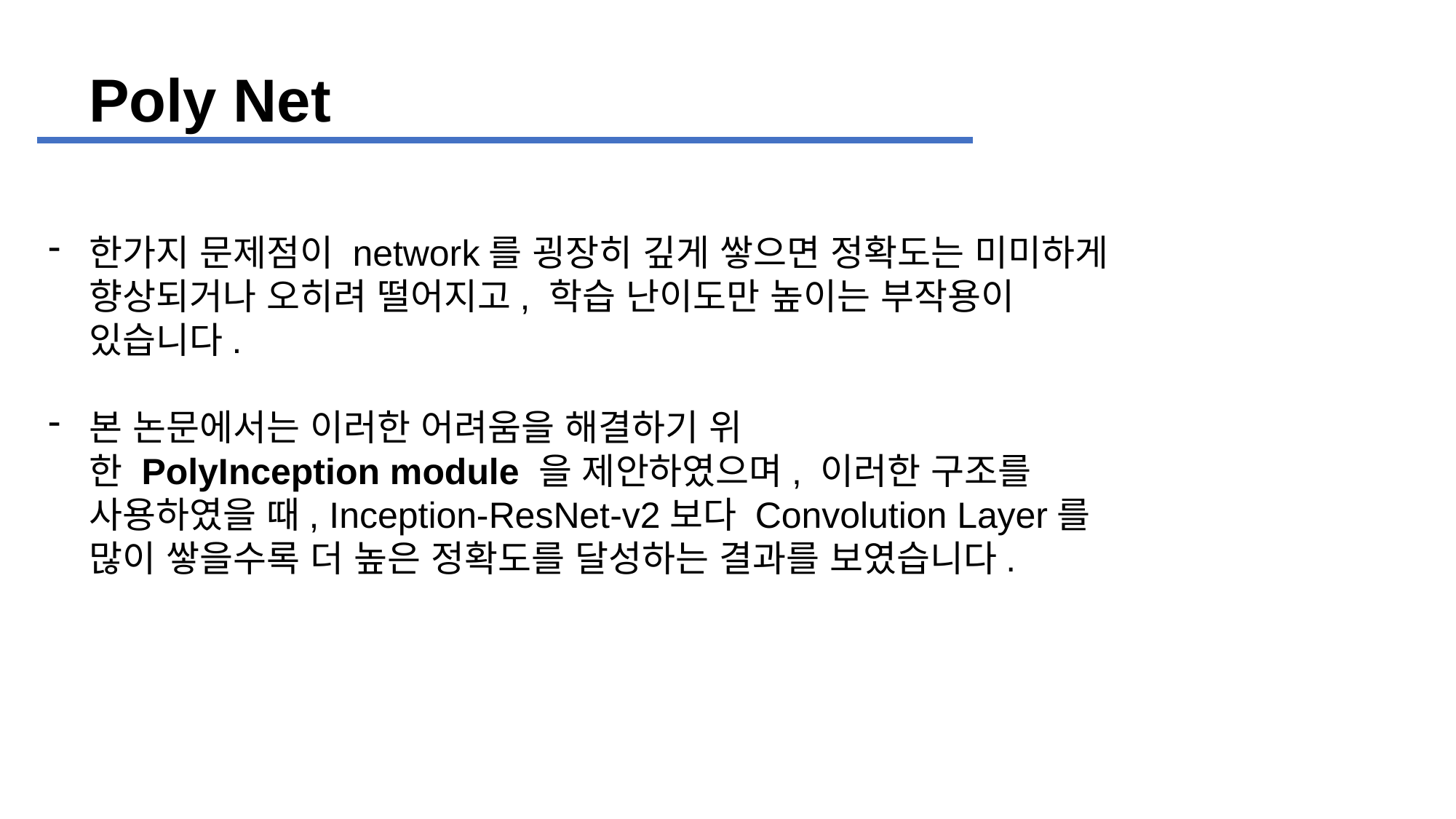

Poly Net
한가지 문제점이 network를 굉장히 깊게 쌓으면 정확도는 미미하게 향상되거나 오히려 떨어지고, 학습 난이도만 높이는 부작용이 있습니다.

본 논문에서는 이러한 어려움을 해결하기 위한 PolyInception module 을 제안하였으며, 이러한 구조를 사용하였을 때, Inception-ResNet-v2보다 Convolution Layer를 많이 쌓을수록 더 높은 정확도를 달성하는 결과를 보였습니다.​